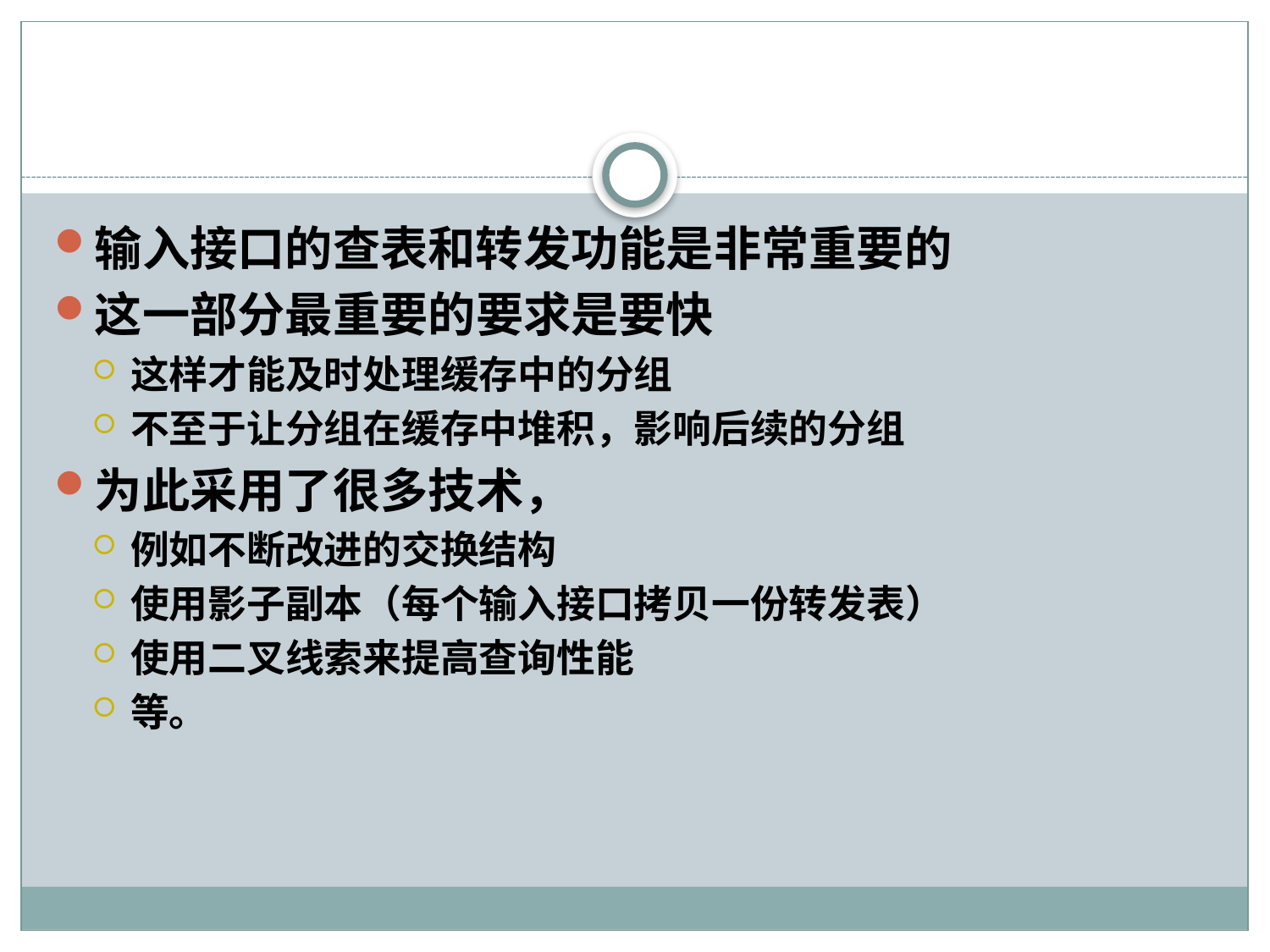

#
输入接口的查表和转发功能是非常重要的
这一部分最重要的要求是要快
这样才能及时处理缓存中的分组
不至于让分组在缓存中堆积，影响后续的分组
为此采用了很多技术，
例如不断改进的交换结构
使用影子副本（每个输入接口拷贝一份转发表）
使用二叉线索来提高查询性能
等。